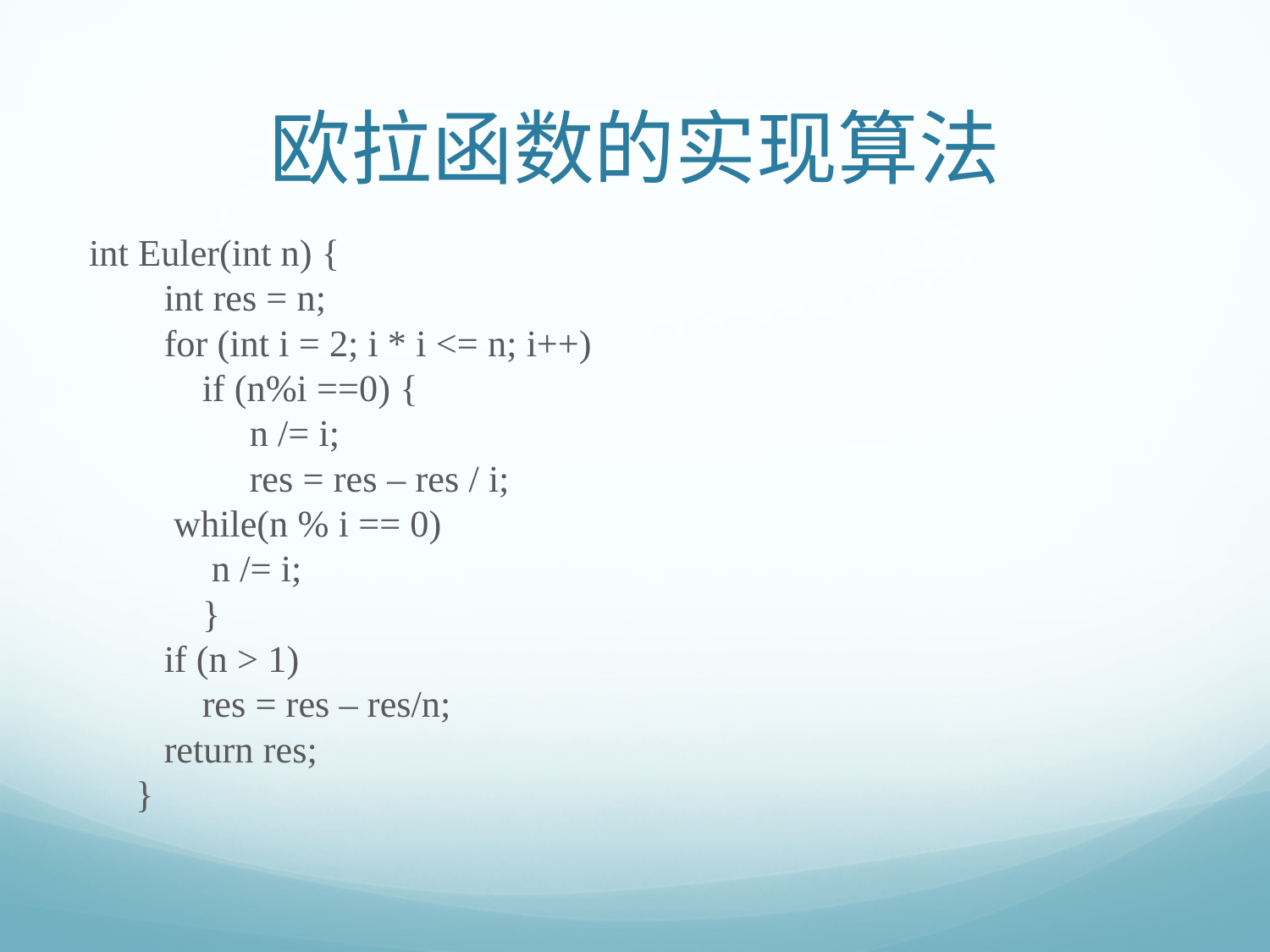

# 欧拉函数的实现算法
int Euler(int n) {
   int res = n;
   for (int i = 2; i * i <= n; i++)
       if (n%i ==0) {
            n /= i;
            res = res – res / i;
	    while(n % i == 0)
	        n /= i;
       }
   if (n > 1)
       res = res – res/n;
   return res;
}